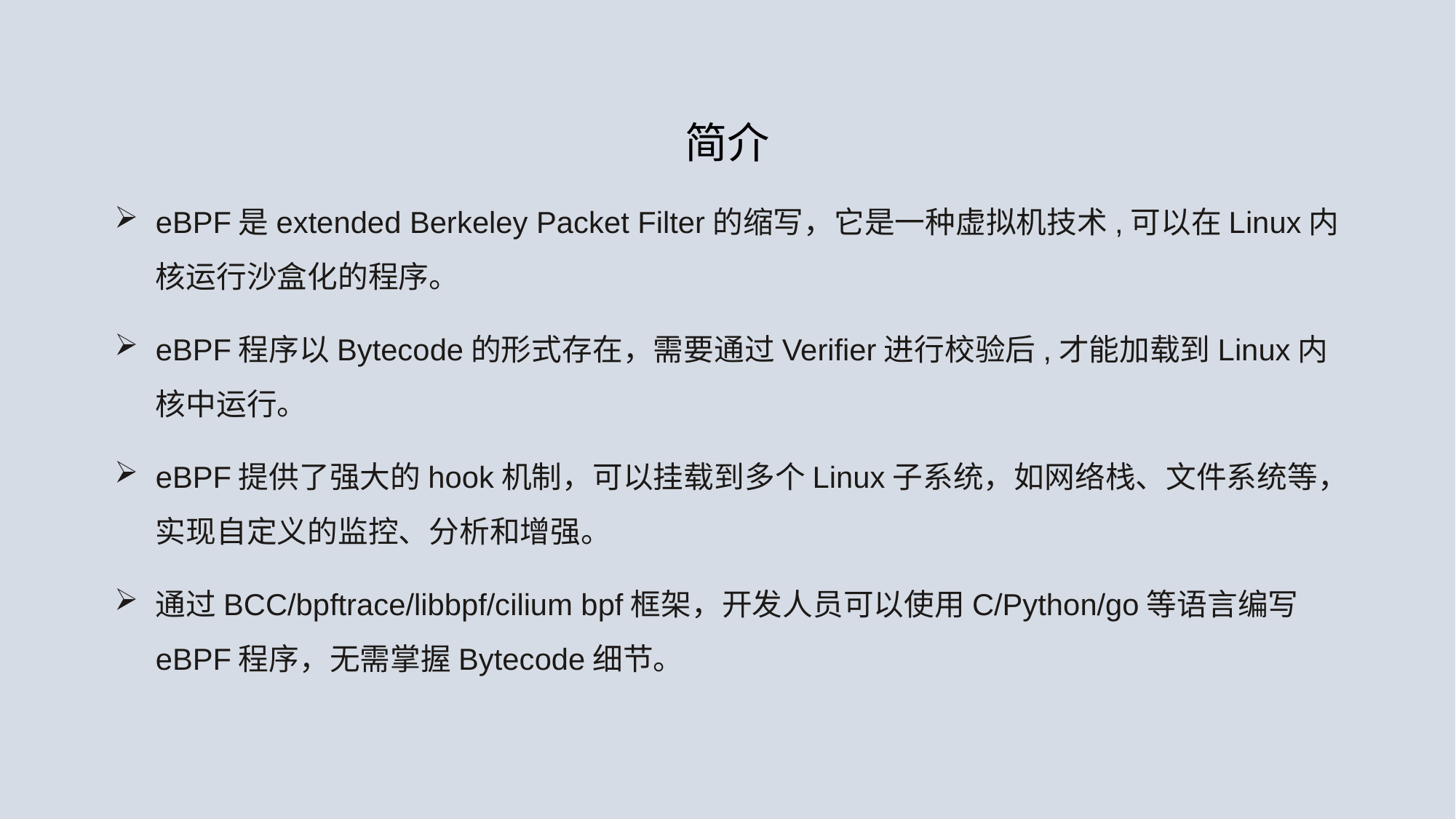

简介
eBPF是extended Berkeley Packet Filter的缩写，它是一种虚拟机技术,可以在Linux内核运行沙盒化的程序。
eBPF程序以Bytecode的形式存在，需要通过Verifier进行校验后,才能加载到Linux内核中运行。
eBPF提供了强大的hook机制，可以挂载到多个Linux子系统，如网络栈、文件系统等，实现自定义的监控、分析和增强。
通过BCC/bpftrace/libbpf/cilium bpf框架，开发人员可以使用C/Python/go等语言编写eBPF程序，无需掌握Bytecode细节。